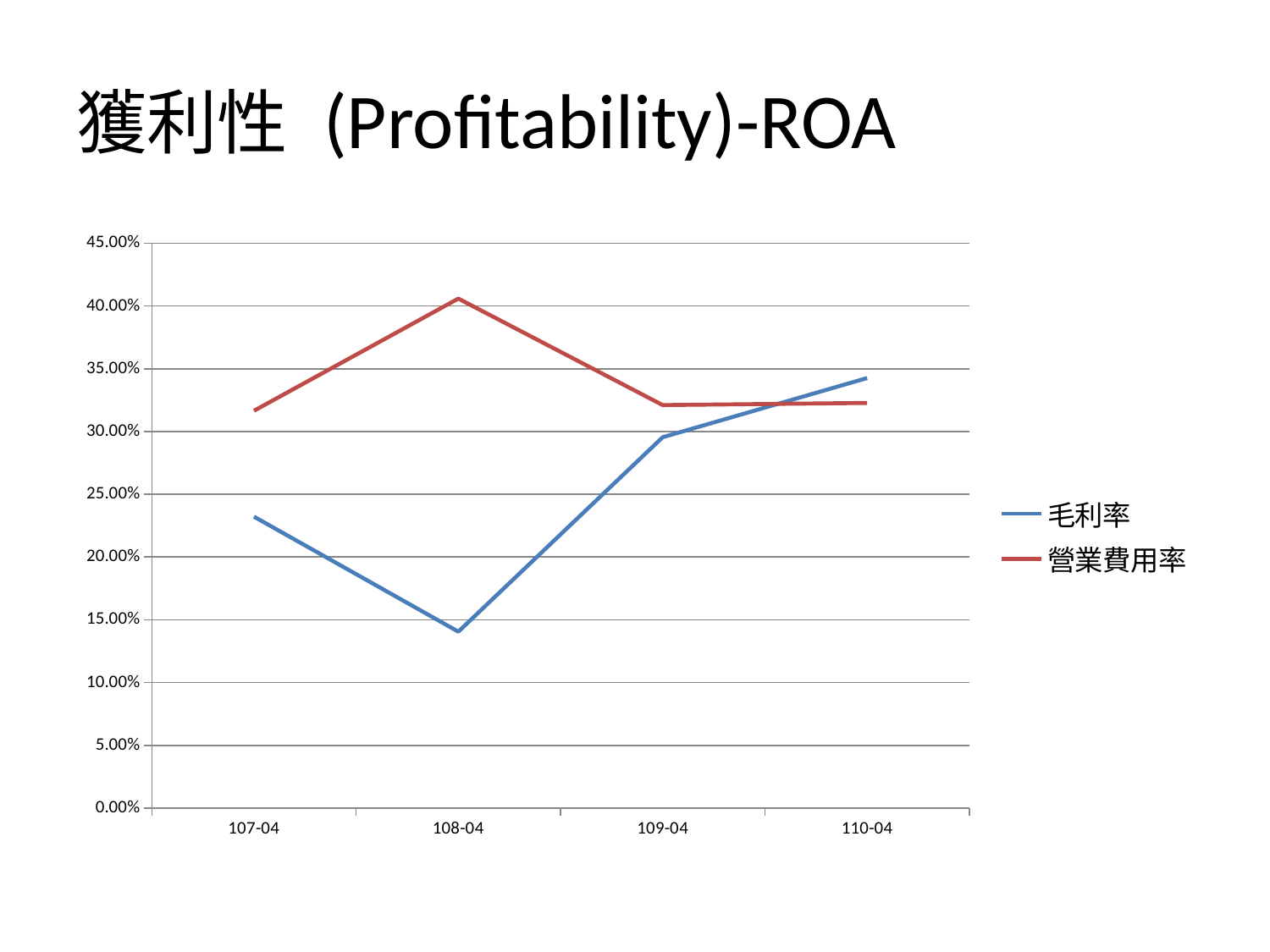

# 獲利性 (Profitability)-ROA

### Chart

| Category | 毛利率 | 營業費用率 |
|---|---|---|
| 107-04 | 0.23223434783519412 | 0.3165560000837855 |
| 108-04 | 0.1405196992163395 | 0.4059387228819524 |
| 109-04 | 0.29550919416595395 | 0.32108650744412004 |
| 110-04 | 0.3426222364967565 | 0.32282586681995895 |